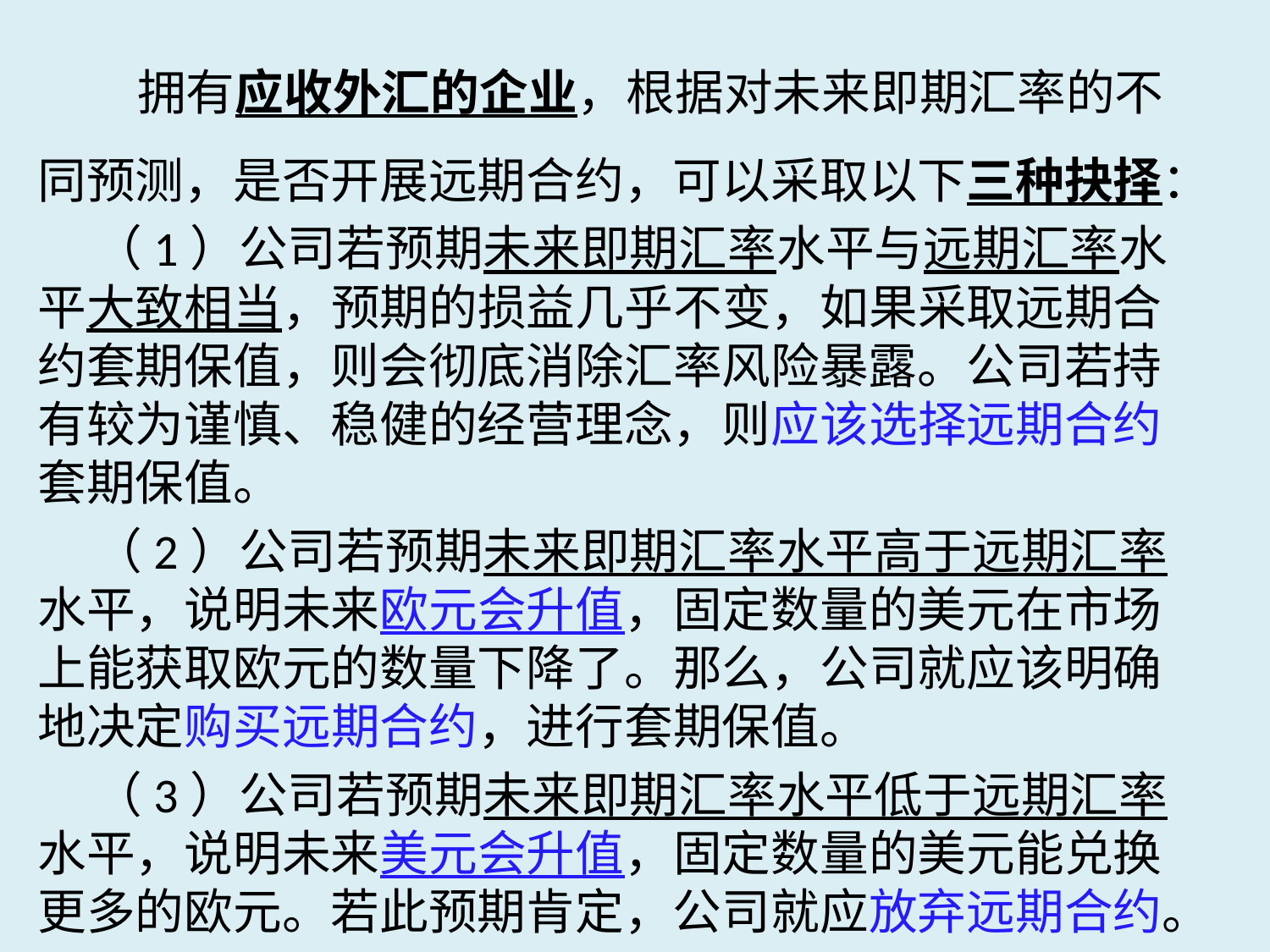

拥有应收外汇的企业，根据对未来即期汇率的不同预测，是否开展远期合约，可以采取以下三种抉择：
    （1）公司若预期未来即期汇率水平与远期汇率水平大致相当，预期的损益几乎不变，如果采取远期合约套期保值，则会彻底消除汇率风险暴露。公司若持有较为谨慎、稳健的经营理念，则应该选择远期合约套期保值。
    （2）公司若预期未来即期汇率水平高于远期汇率水平，说明未来欧元会升值，固定数量的美元在市场上能获取欧元的数量下降了。那么，公司就应该明确地决定购买远期合约，进行套期保值。
    （3）公司若预期未来即期汇率水平低于远期汇率水平，说明未来美元会升值，固定数量的美元能兑换更多的欧元。若此预期肯定，公司就应放弃远期合约。